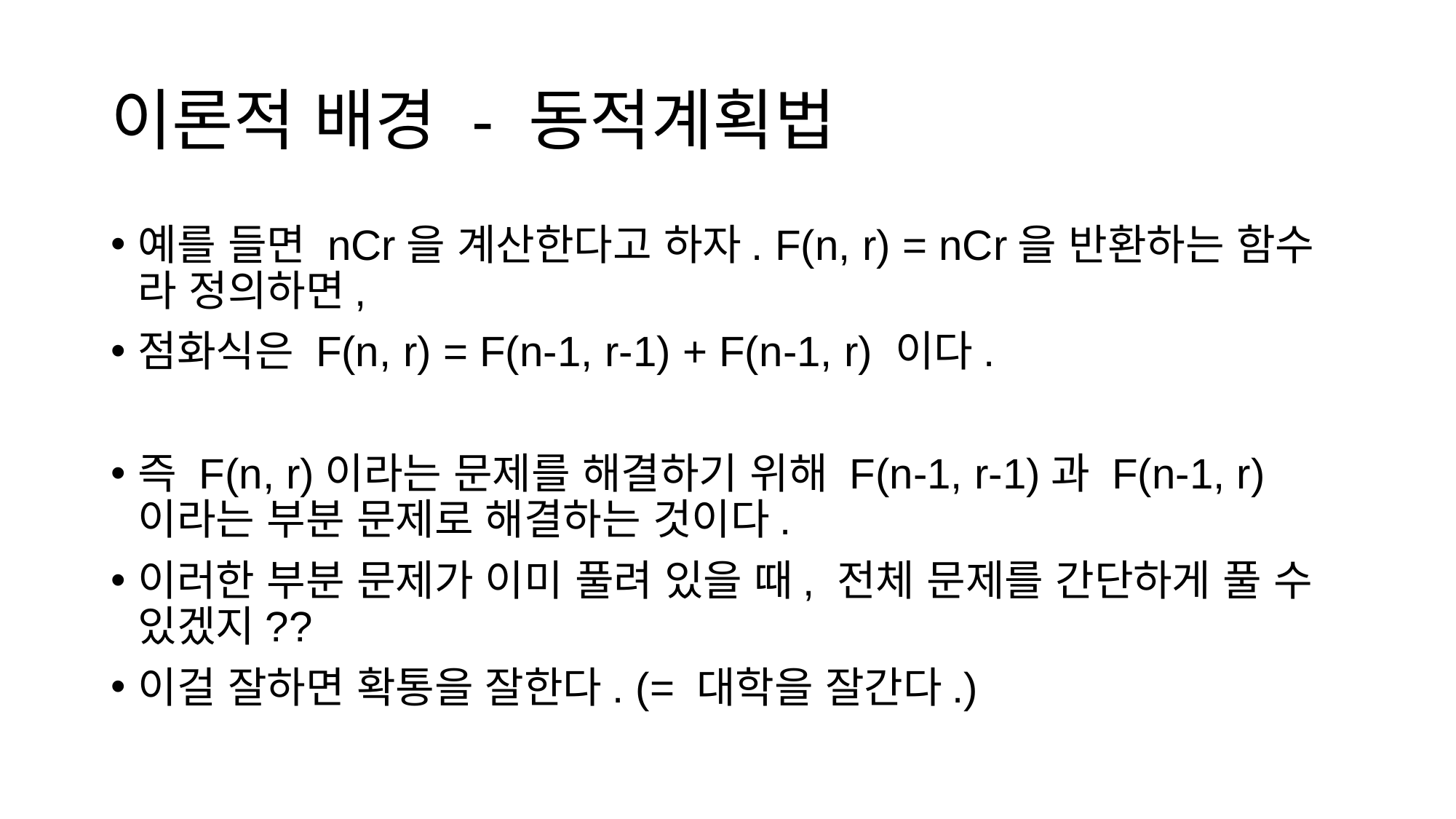

# 이론적 배경 - 동적계획법
예를 들면 nCr을 계산한다고 하자. F(n, r) = nCr을 반환하는 함수 라 정의하면,
점화식은 F(n, r) = F(n-1, r-1) + F(n-1, r) 이다.

즉 F(n, r)이라는 문제를 해결하기 위해 F(n-1, r-1)과 F(n-1, r)이라는 부분 문제로 해결하는 것이다.
이러한 부분 문제가 이미 풀려 있을 때, 전체 문제를 간단하게 풀 수 있겠지??
이걸 잘하면 확통을 잘한다. (= 대학을 잘간다.)